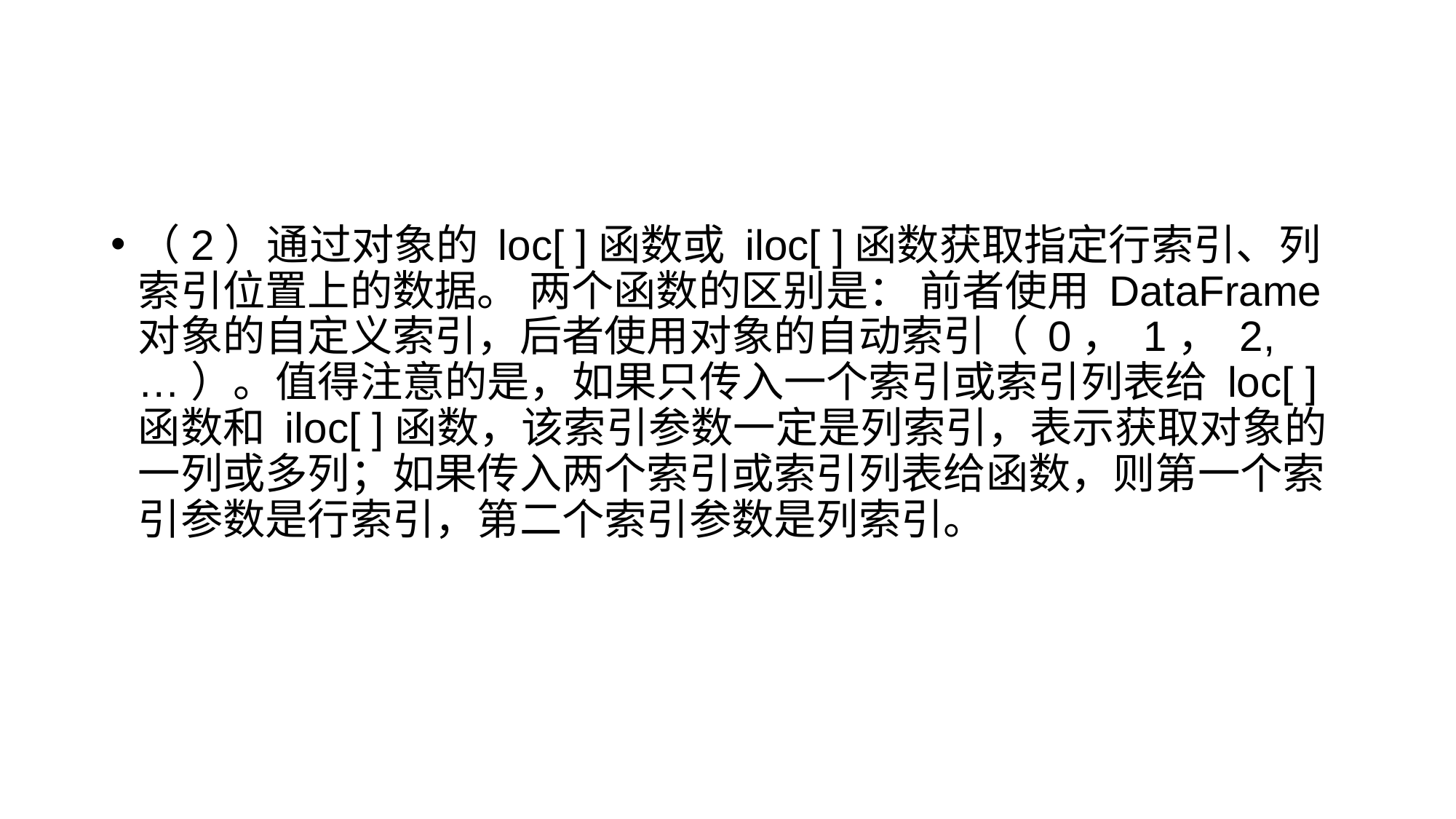

#
（2）通过对象的 loc[ ]函数或 iloc[ ]函数获取指定行索引、列索引位置上的数据。 两个函数的区别是： 前者使用 DataFrame 对象的自定义索引，后者使用对象的自动索引（ 0， 1， 2,…）。值得注意的是，如果只传入一个索引或索引列表给 loc[ ]函数和 iloc[ ]函数，该索引参数一定是列索引，表示获取对象的一列或多列；如果传入两个索引或索引列表给函数，则第一个索引参数是行索引，第二个索引参数是列索引。